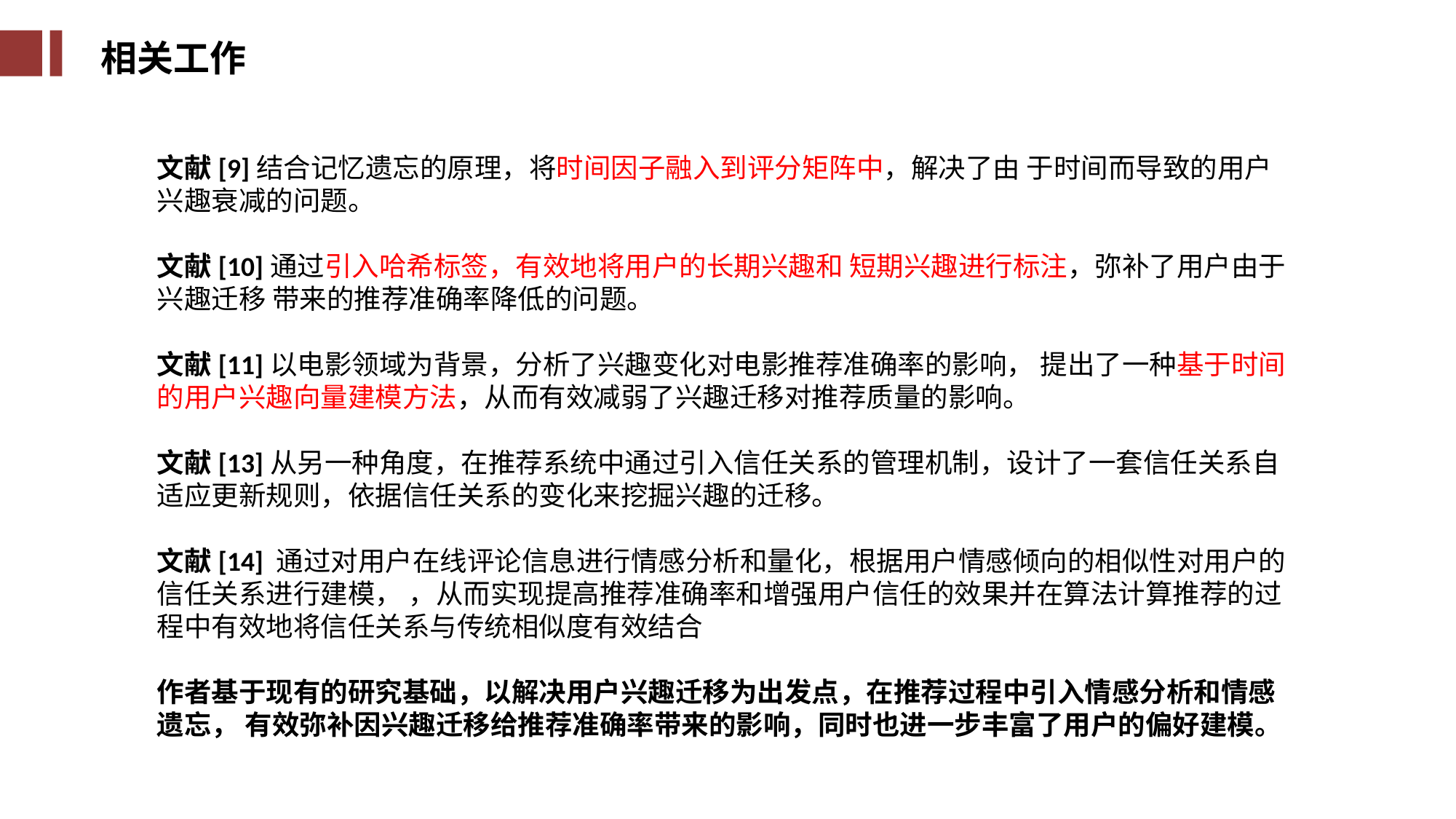

相关工作

文献[9]结合记忆遗忘的原理，将时间因子融入到评分矩阵中，解决了由 于时间而导致的用户兴趣衰减的问题。

文献[10]通过引入哈希标签，有效地将用户的长期兴趣和 短期兴趣进行标注，弥补了用户由于兴趣迁移 带来的推荐准确率降低的问题。

文献[11]以电影领域为背景，分析了兴趣变化对电影推荐准确率的影响， 提出了一种基于时间的用户兴趣向量建模方法，从而有效减弱了兴趣迁移对推荐质量的影响。

文献[13]从另一种角度，在推荐系统中通过引入信任关系的管理机制，设计了一套信任关系自 适应更新规则，依据信任关系的变化来挖掘兴趣的迁移。

文献[14] 通过对用户在线评论信息进行情感分析和量化，根据用户情感倾向的相似性对用户的信任关系进行建模， ，从而实现提高推荐准确率和增强用户信任的效果并在算法计算推荐的过程中有效地将信任关系与传统相似度有效结合

作者基于现有的研究基础，以解决用户兴趣迁移为出发点，在推荐过程中引入情感分析和情感遗忘， 有效弥补因兴趣迁移给推荐准确率带来的影响，同时也进一步丰富了用户的偏好建模。